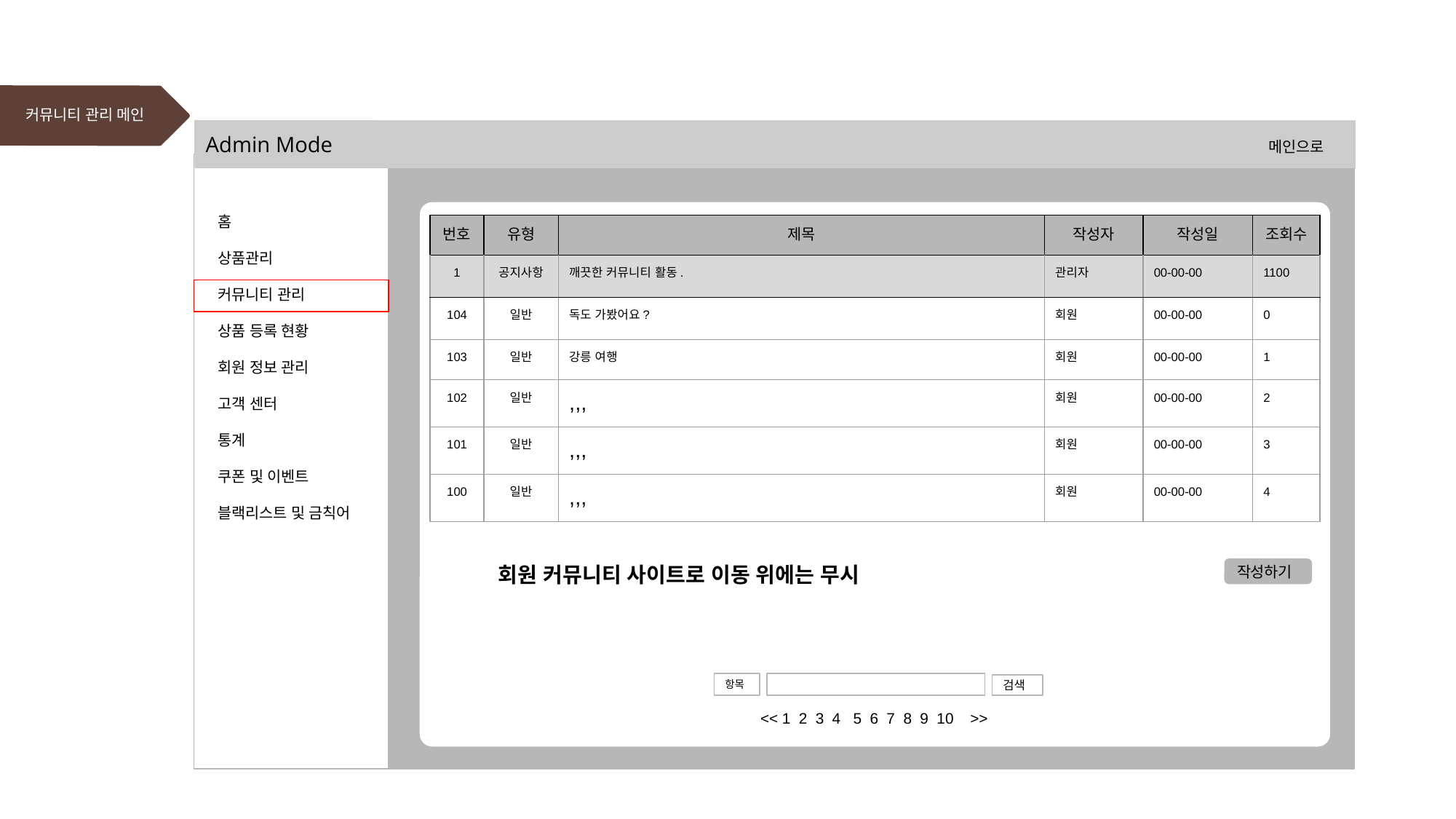

커뮤니티 관리 메인

Admin Mode
메인으로

홈

상품관리

커뮤니티 관리

상품 등록 현황

회원 정보 관리

고객 센터

통계

쿠폰 및 이벤트

블랙리스트 및 금칙어

Admin Mode
메인으로

Admin Mode

홈

상품관리

커뮤니티 관리

상품 등록

회원 정보 관리

고객 센터

통계

쿠폰 및 이벤트

블랙리스트 및 금칙어

| 번호 | 유형 | 제목 | 작성자 | 작성일 | 조회수 |
| --- | --- | --- | --- | --- | --- |
| 1 | 공지사항 | 깨끗한 커뮤니티 활동. | 관리자 | 00-00-00 | 1100 |
| 104 | 일반 | 독도 가봤어요? | 회원 | 00-00-00 | 0 |
| 103 | 일반 | 강릉 여행 | 회원 | 00-00-00 | 1 |
| 102 | 일반 | ,,, | 회원 | 00-00-00 | 2 |
| 101 | 일반 | ,,, | 회원 | 00-00-00 | 3 |
| 100 | 일반 | ,,, | 회원 | 00-00-00 | 4 |
회원 커뮤니티 사이트로 이동 위에는 무시
작성하기
항목

검색
   << 1  2  3  4   5  6  7  8  9  10    >>